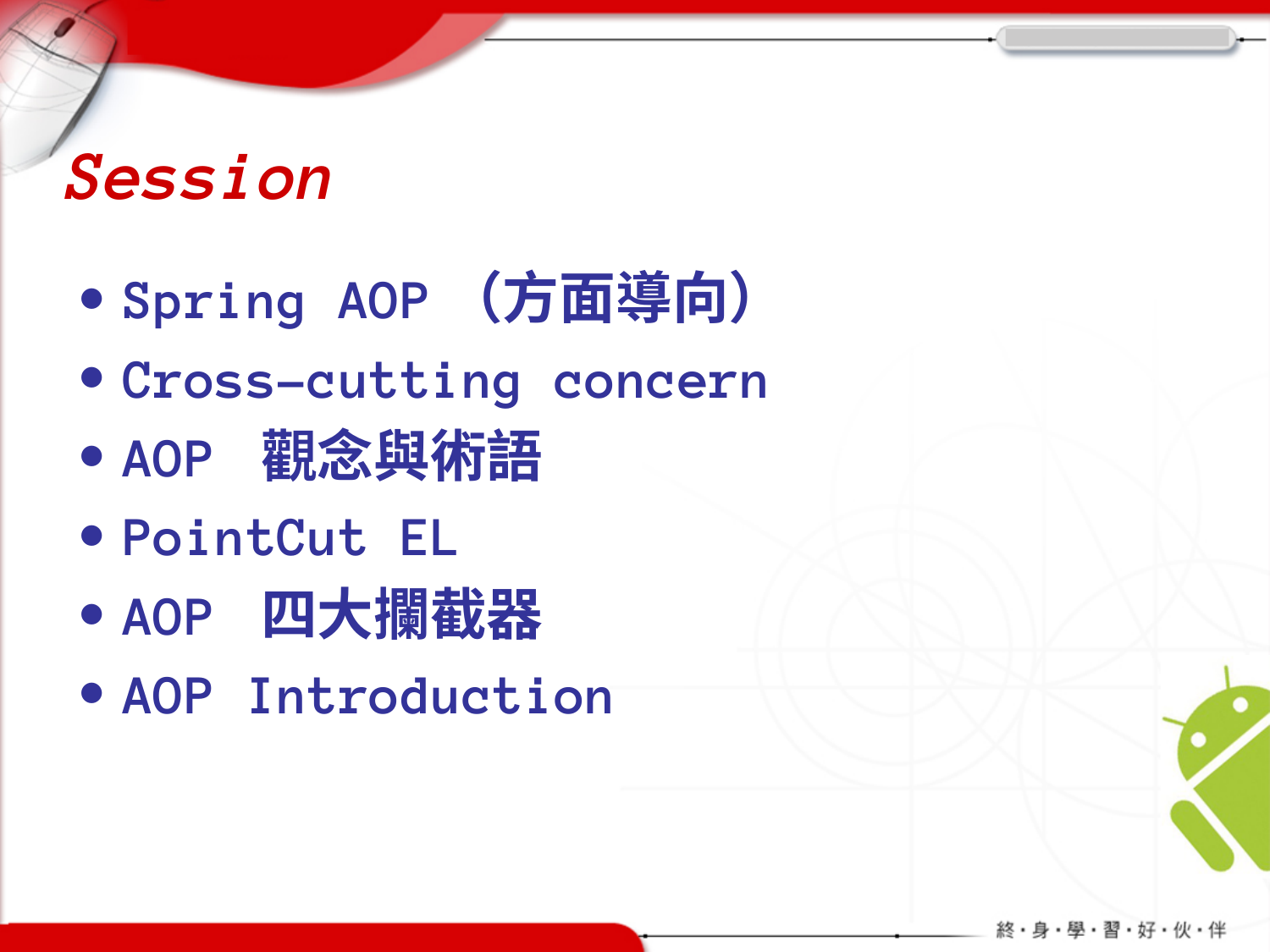

# Session
Spring AOP（方面導向）
Cross-cutting concern
AOP 觀念與術語
PointCut EL
AOP 四大攔截器
AOP Introduction